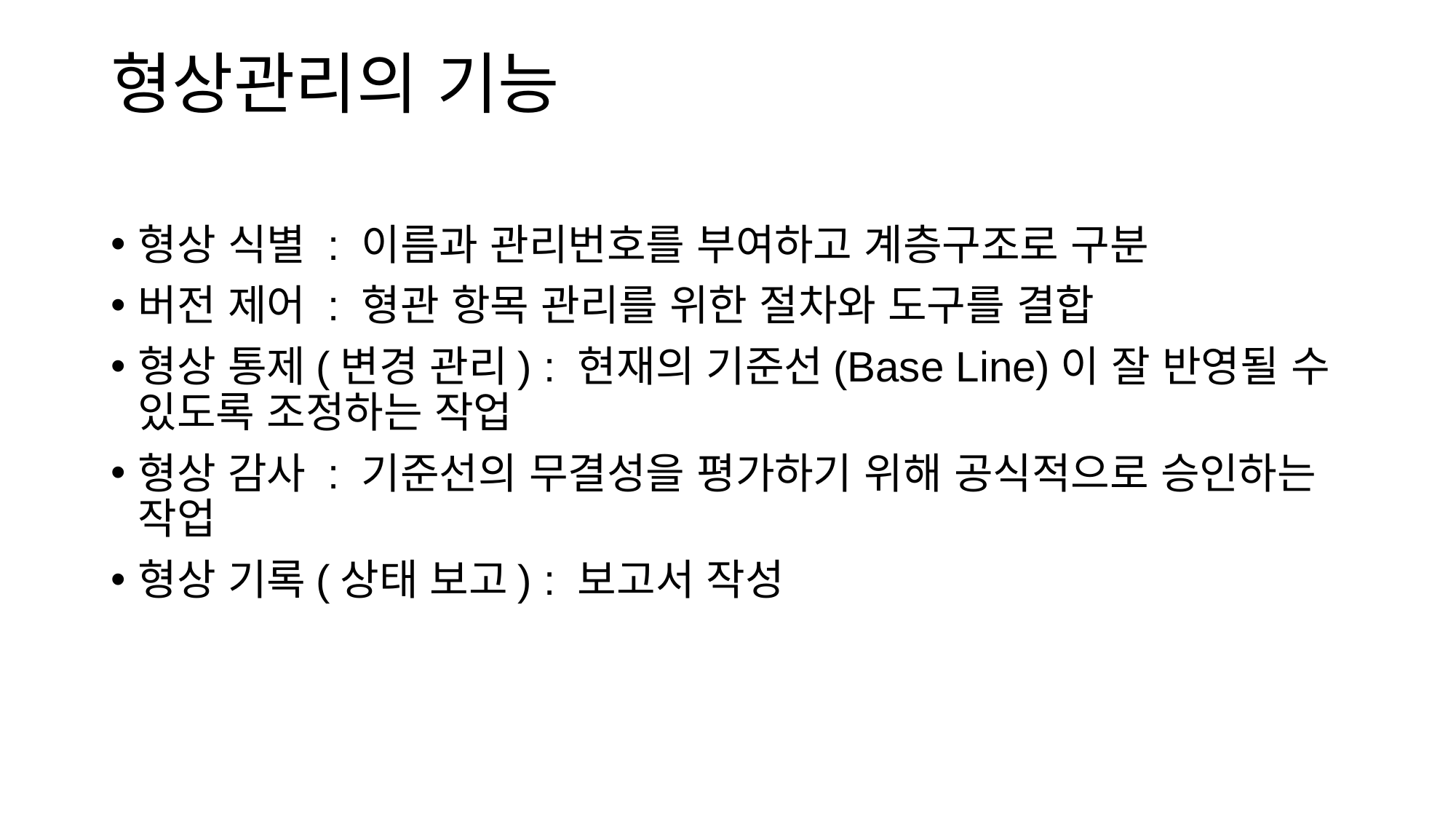

# 형상관리의 기능

형상 식별 : 이름과 관리번호를 부여하고 계층구조로 구분
버전 제어 : 형관 항목 관리를 위한 절차와 도구를 결합
형상 통제(변경 관리) : 현재의 기준선(Base Line)이 잘 반영될 수 있도록 조정하는 작업
형상 감사 : 기준선의 무결성을 평가하기 위해 공식적으로 승인하는 작업
형상 기록(상태 보고) : 보고서 작성